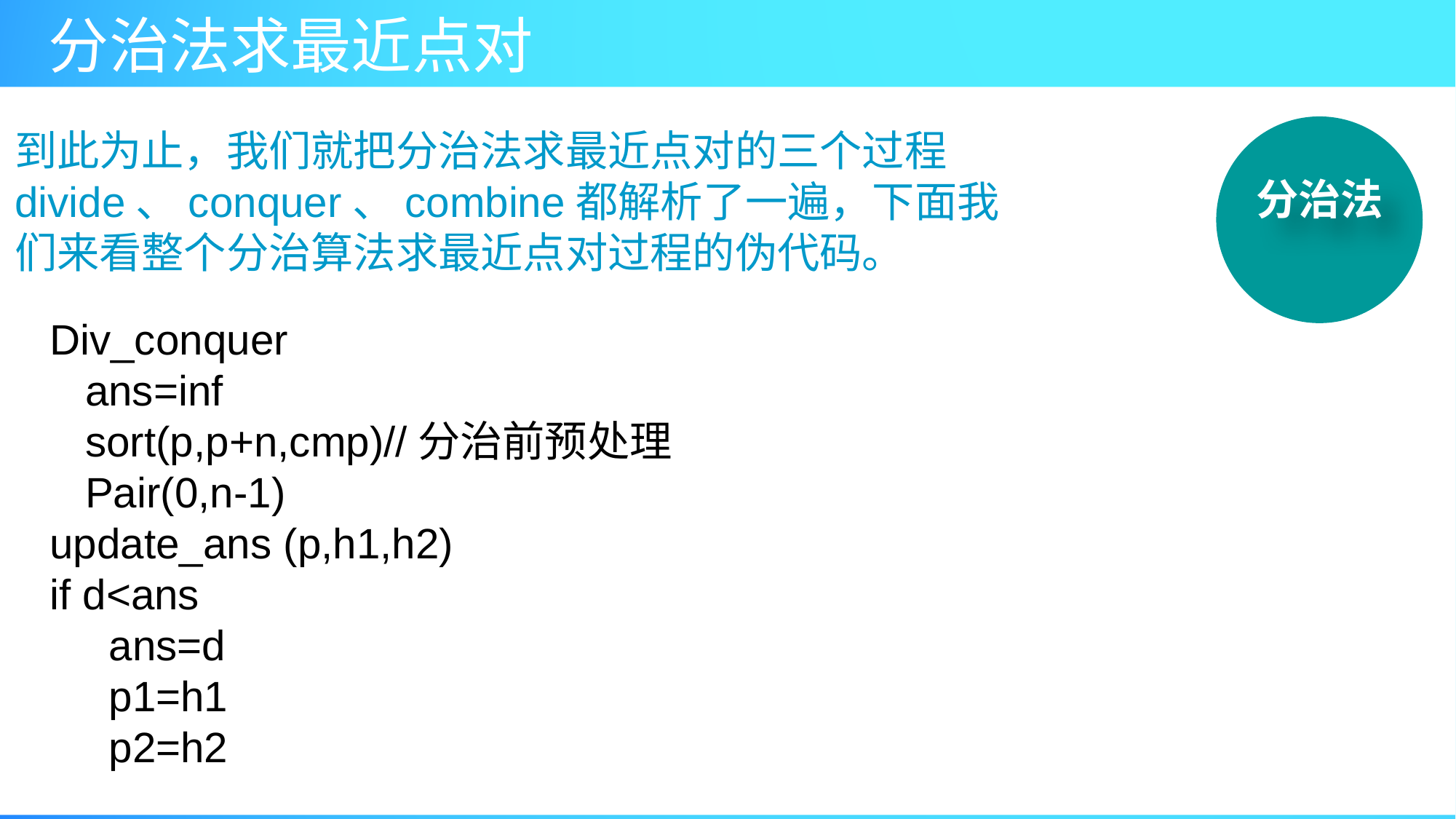

到此为止，我们就把分治法求最近点对的三个过程divide、conquer、combine都解析了一遍，下面我们来看整个分治算法求最近点对过程的伪代码。

分治法
Div_conquer
   ans=inf
   sort(p,p+n,cmp)//分治前预处理
   Pair(0,n-1)
update_ans (p,h1,h2)
if d<ans
     ans=d
     p1=h1
     p2=h2